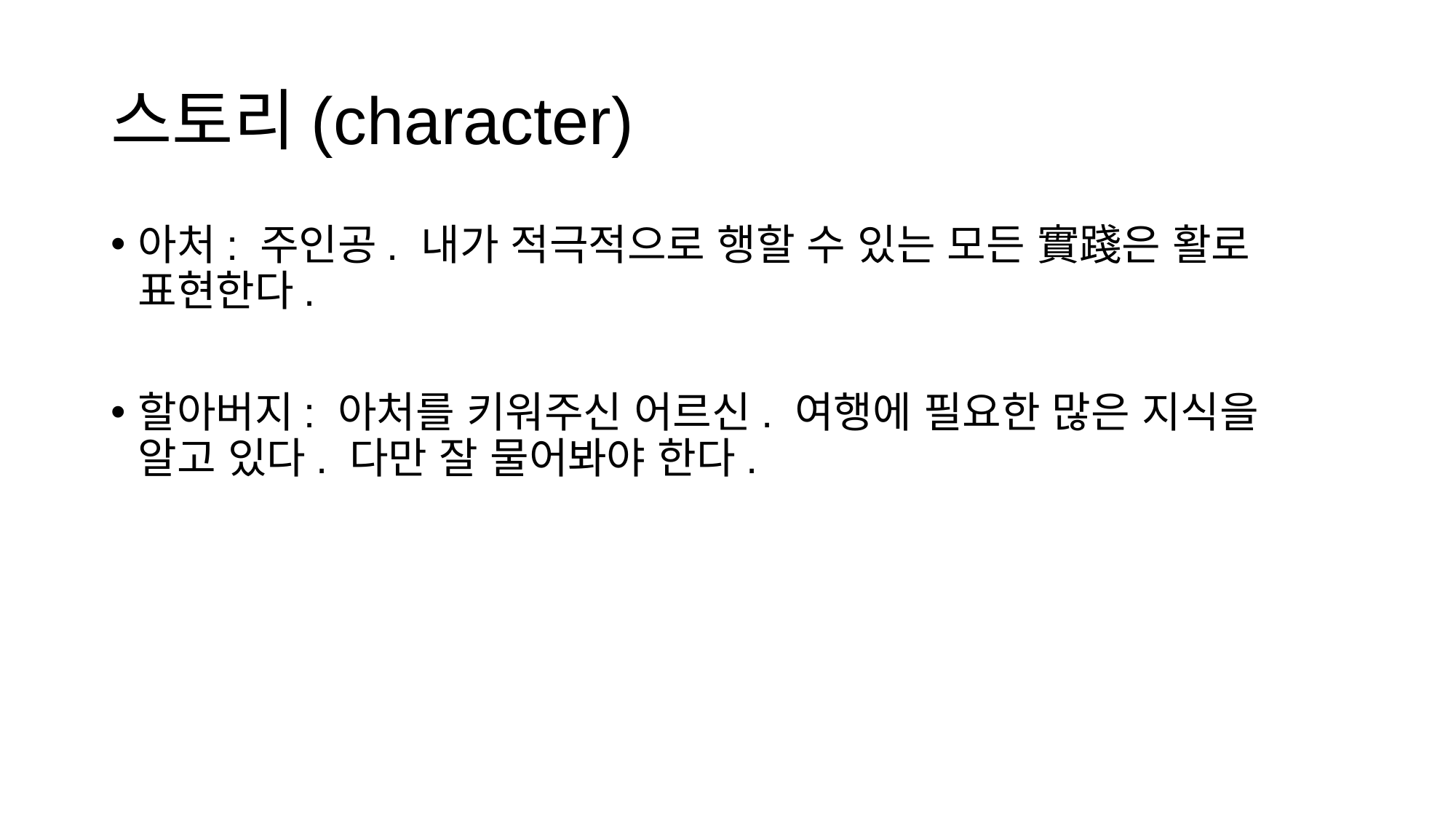

# 스토리(character)
아처: 주인공. 내가 적극적으로 행할 수 있는 모든 實踐은 활로 표현한다.

할아버지: 아처를 키워주신 어르신. 여행에 필요한 많은 지식을 알고 있다. 다만 잘 물어봐야 한다.